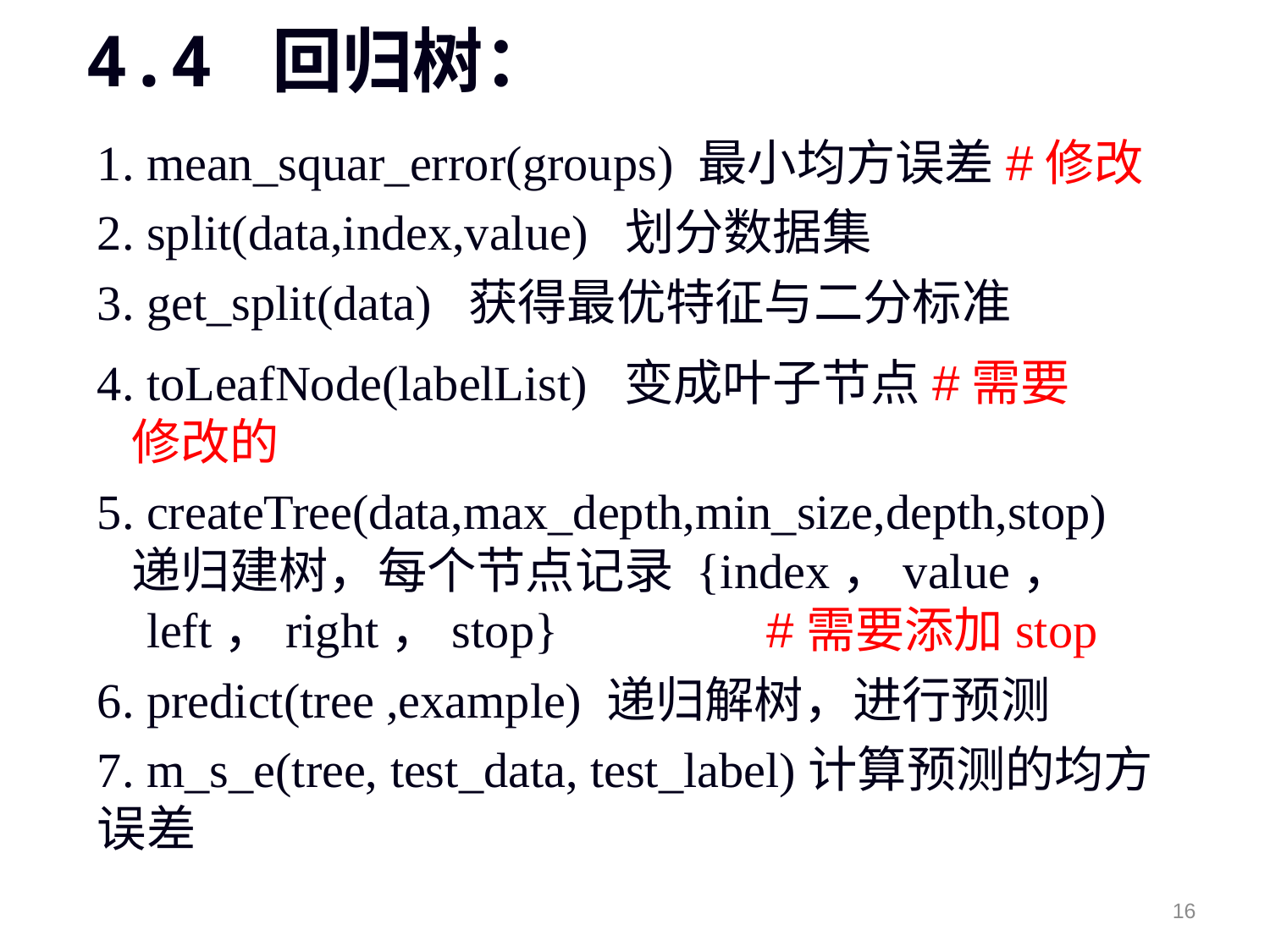

# 4.4 回归树：
1. mean_squar_error(groups) 最小均方误差#修改
2. split(data,index,value)  划分数据集
3. get_split(data)  获得最优特征与二分标准
4. toLeafNode(labelList)  变成叶子节点#需要
  修改的
5. createTree(data,max_depth,min_size,depth,stop)
  递归建树，每个节点记录 {index，value，
    left，right，stop}                 #需要添加stop
6. predict(tree ,example) 递归解树，进行预测
7. m_s_e(tree, test_data, test_label)计算预测的均方误差